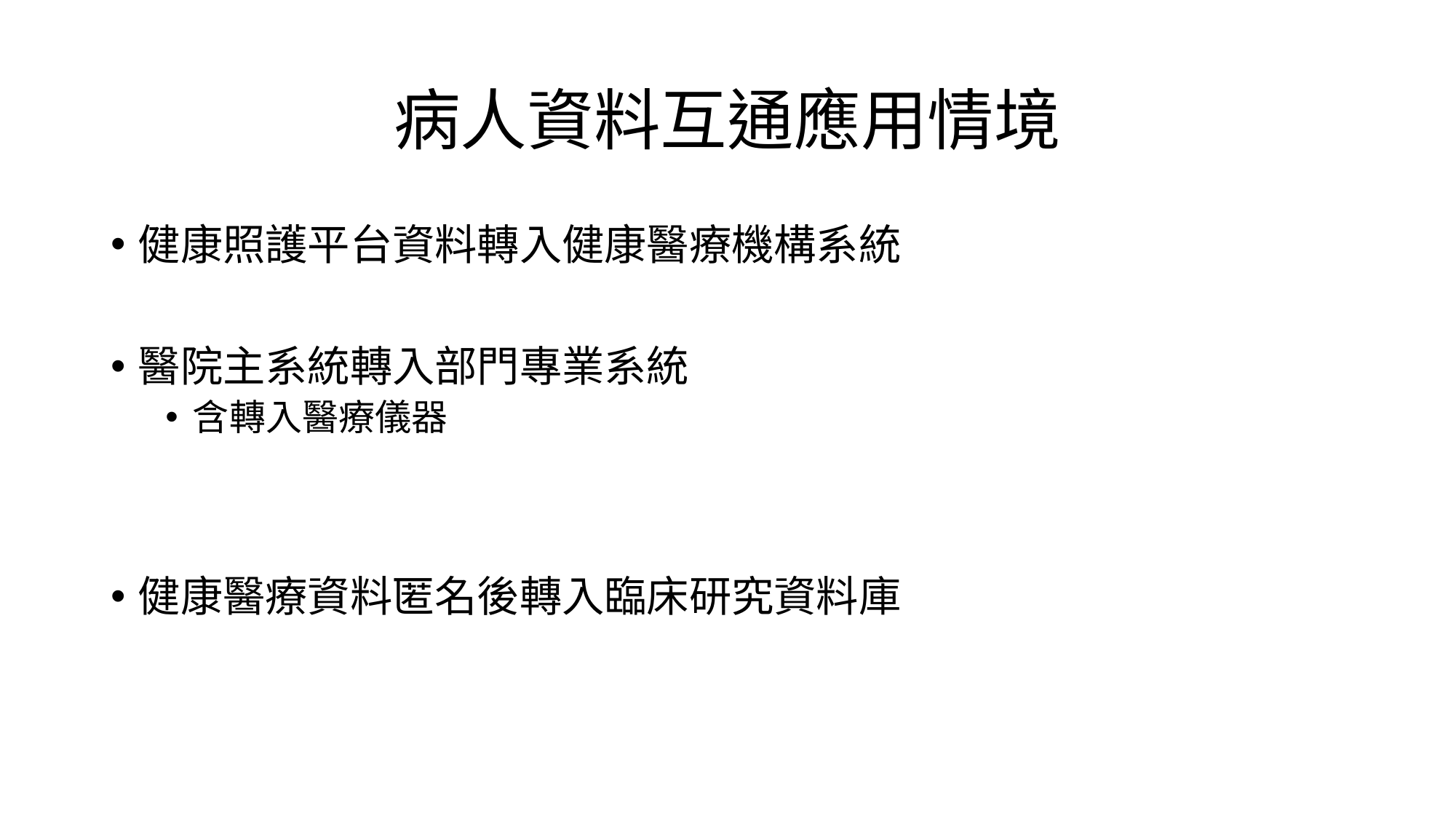

# 病人資料互通應用情境
健康照護平台資料轉入健康醫療機構系統

醫院主系統轉入部門專業系統
含轉入醫療儀器

健康醫療資料匿名後轉入臨床研究資料庫